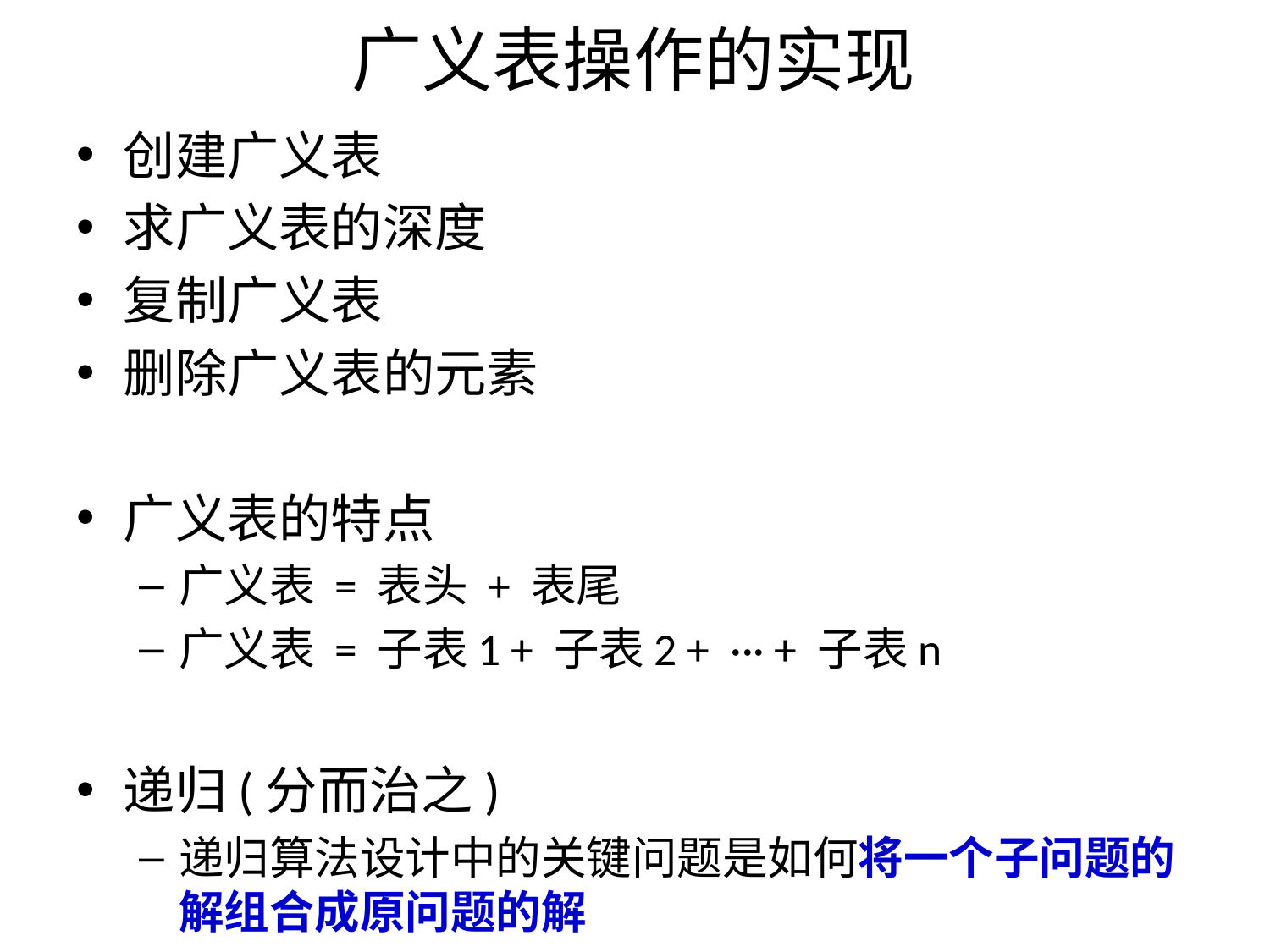

# 广义表操作的实现
创建广义表
求广义表的深度
复制广义表
删除广义表的元素

广义表的特点
广义表 = 表头 + 表尾
广义表 = 子表1 + 子表2 +  ··· + 子表n

递归(分而治之)
递归算法设计中的关键问题是如何将一个子问题的解组合成原问题的解